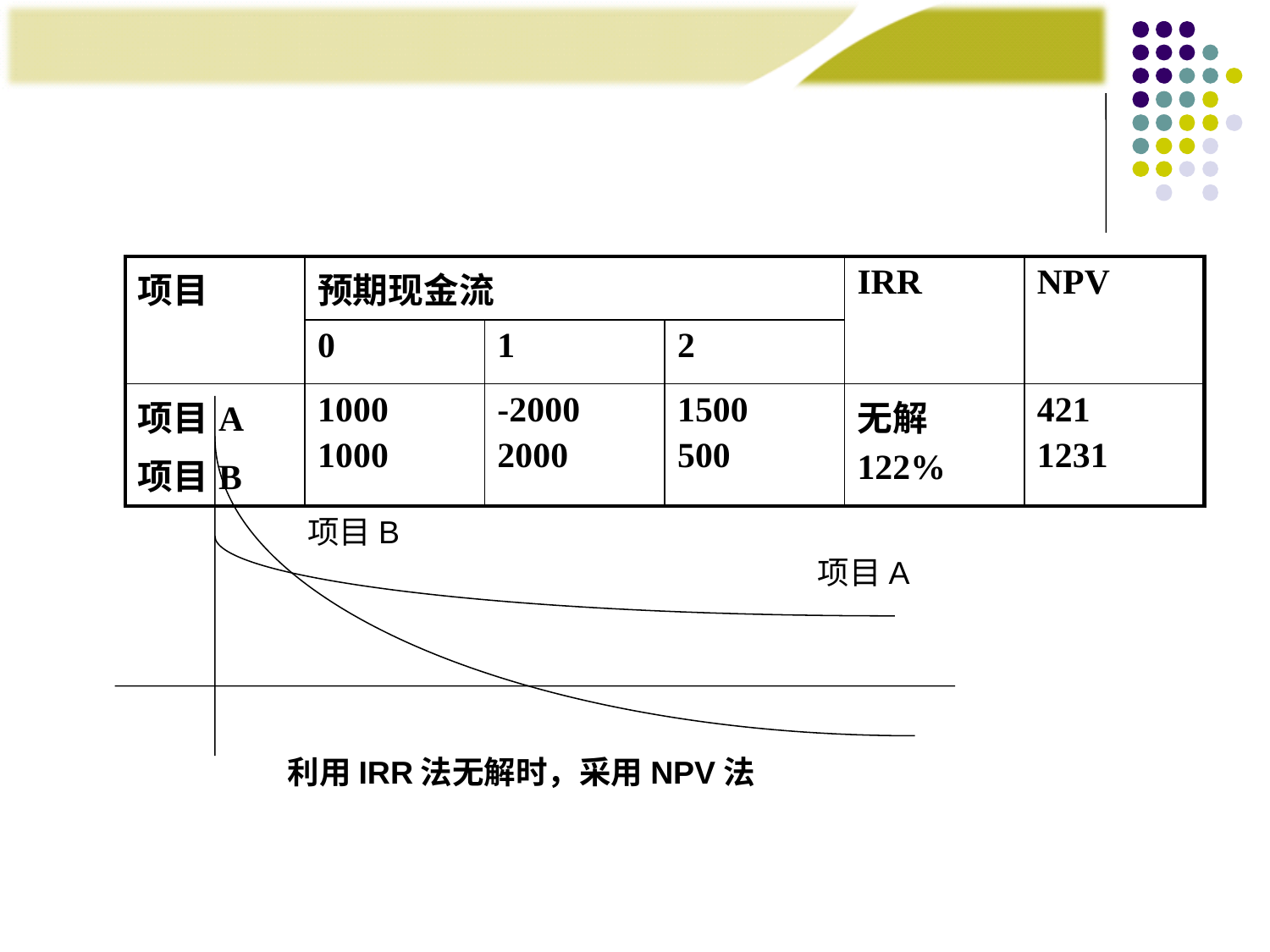

| 项目 | 预期现金流 |  |  | IRR | NPV |
| --- | --- | --- | --- | --- | --- |
|  | 0 | 1 | 2 |  |  |
| 项目A 项目B | 1000 1000 | -2000 2000 | 1500 500 | 无解 122% | 421 1231 |

项目B

项目A

利用IRR法无解时，采用NPV法